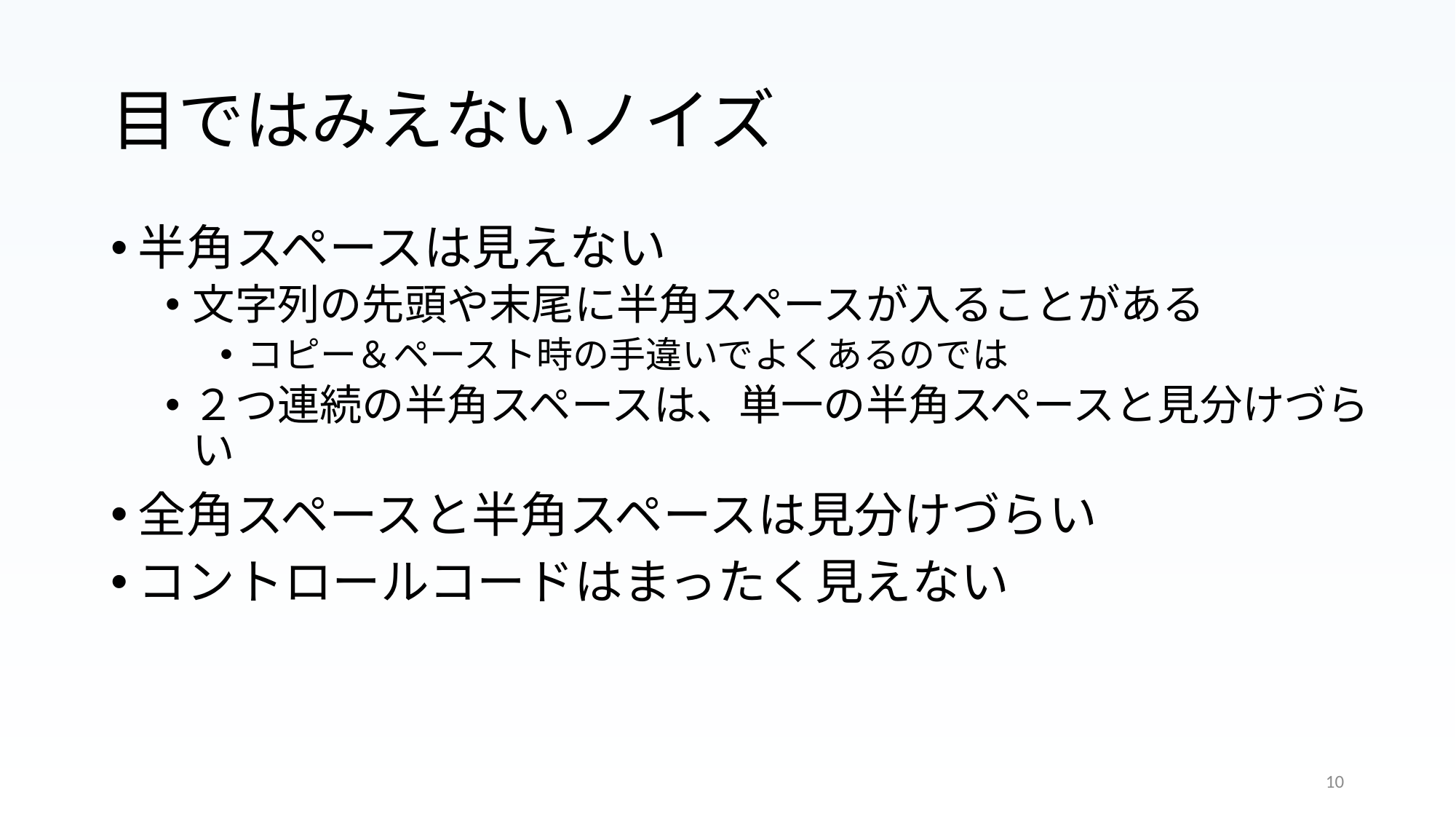

# 目ではみえないノイズ
半角スペースは見えない
文字列の先頭や末尾に半角スペースが入ることがある
コピー＆ペースト時の手違いでよくあるのでは
２つ連続の半角スペースは、単一の半角スペースと見分けづらい
全角スペースと半角スペースは見分けづらい
コントロールコードはまったく見えない

10